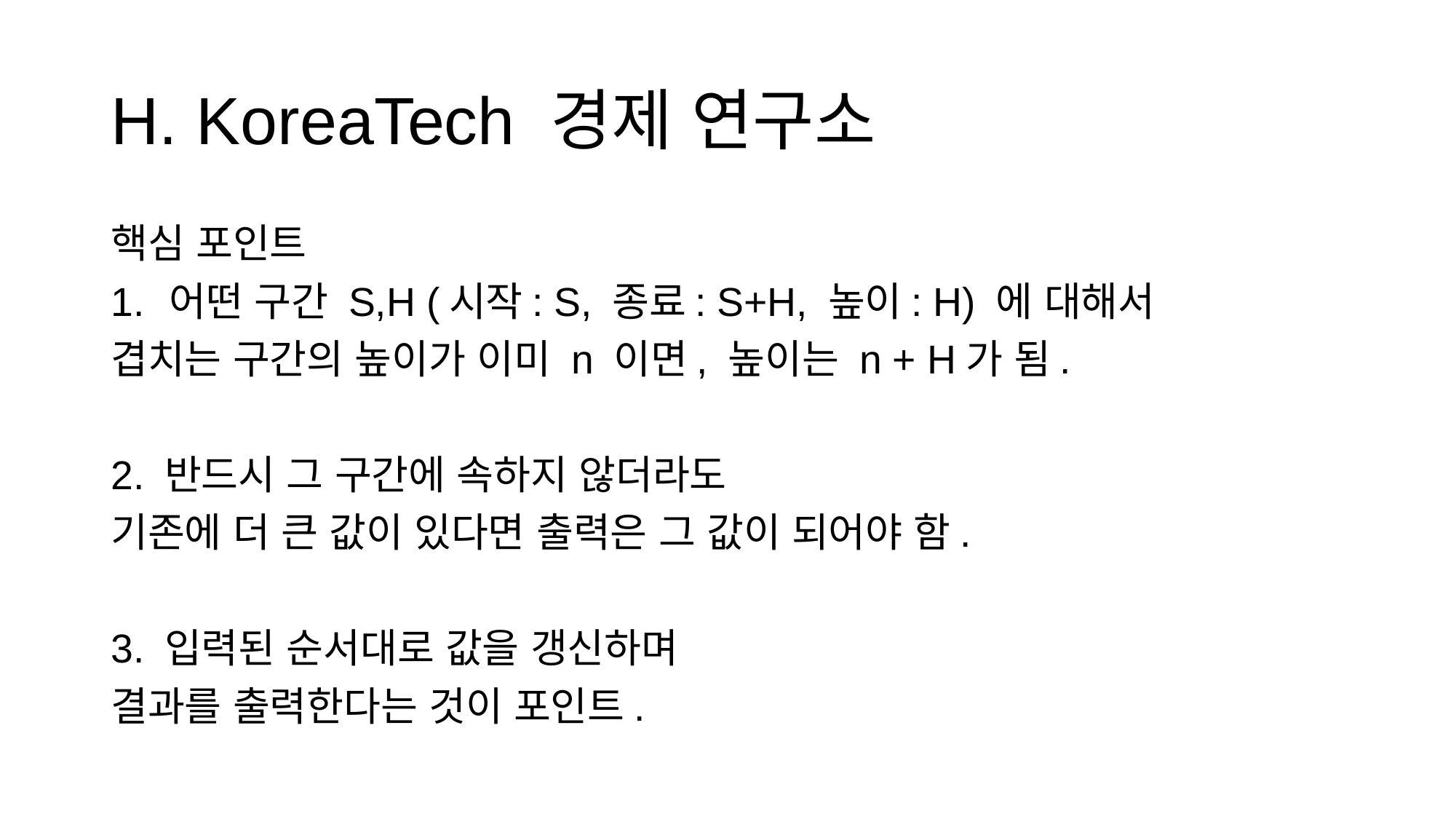

# H. KoreaTech 경제 연구소
핵심 포인트
어떤 구간 S,H (시작: S, 종료: S+H, 높이: H) 에 대해서
겹치는 구간의 높이가 이미 n 이면, 높이는 n + H가 됨.

2. 반드시 그 구간에 속하지 않더라도
기존에 더 큰 값이 있다면 출력은 그 값이 되어야 함.

3. 입력된 순서대로 값을 갱신하며
결과를 출력한다는 것이 포인트.